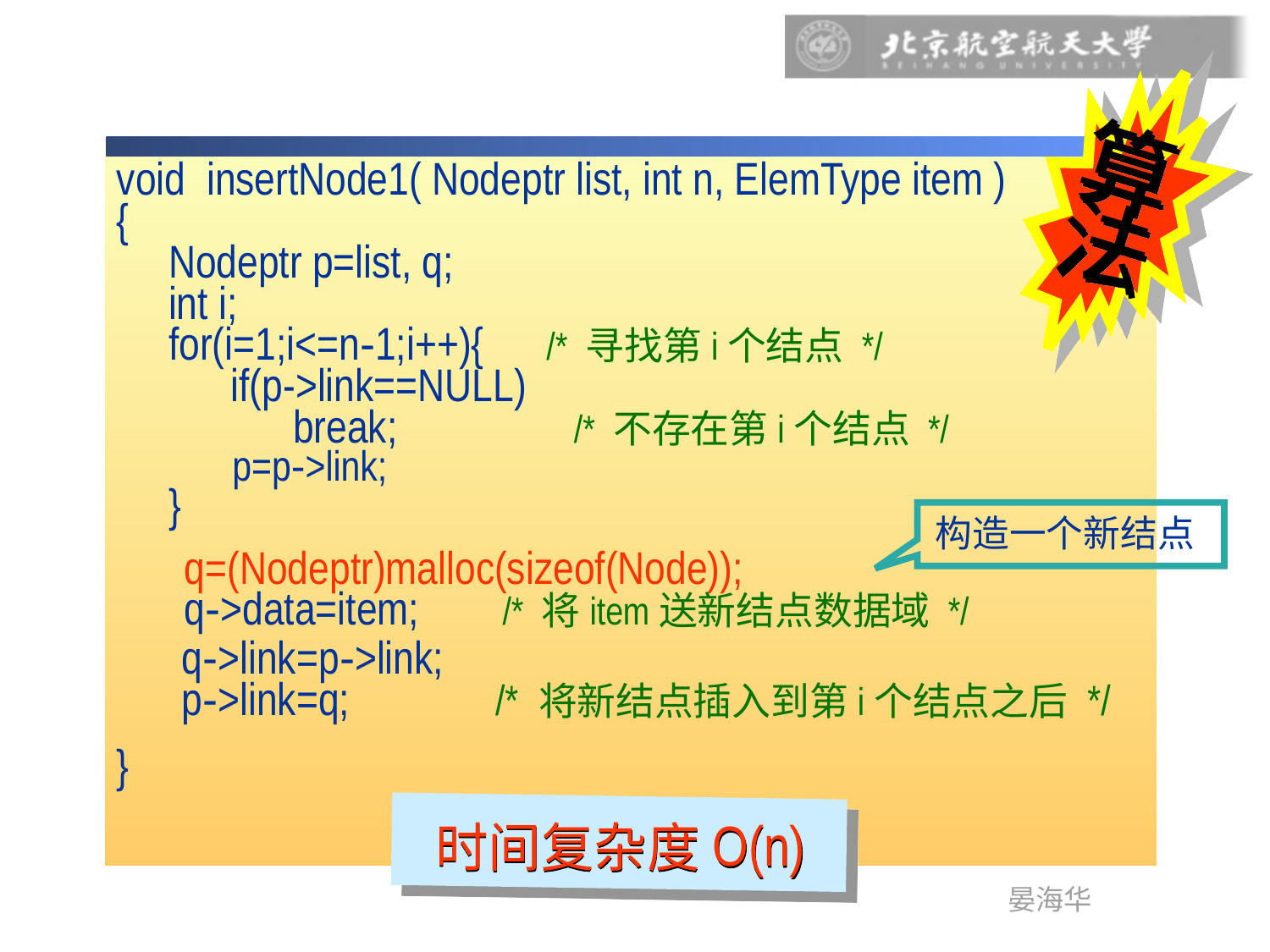

算
法
void  insertNode1( Nodeptr list, int n, ElemType item )
{
     Nodeptr p=list, q;
     int i;
     for(i=1;i<=n-1;i++){      /* 寻找第i个结点 */
           if(p->link==NULL)
                 break;                 /* 不存在第i个结点 */
             p=p->link;
     }

}

构造一个新结点
q=(Nodeptr)malloc(sizeof(Node));
q->data=item;        /* 将item送新结点数据域 */
q->link=p->link;
p->link=q;              /* 将新结点插入到第i个结点之后 */

时间复杂度O(n)